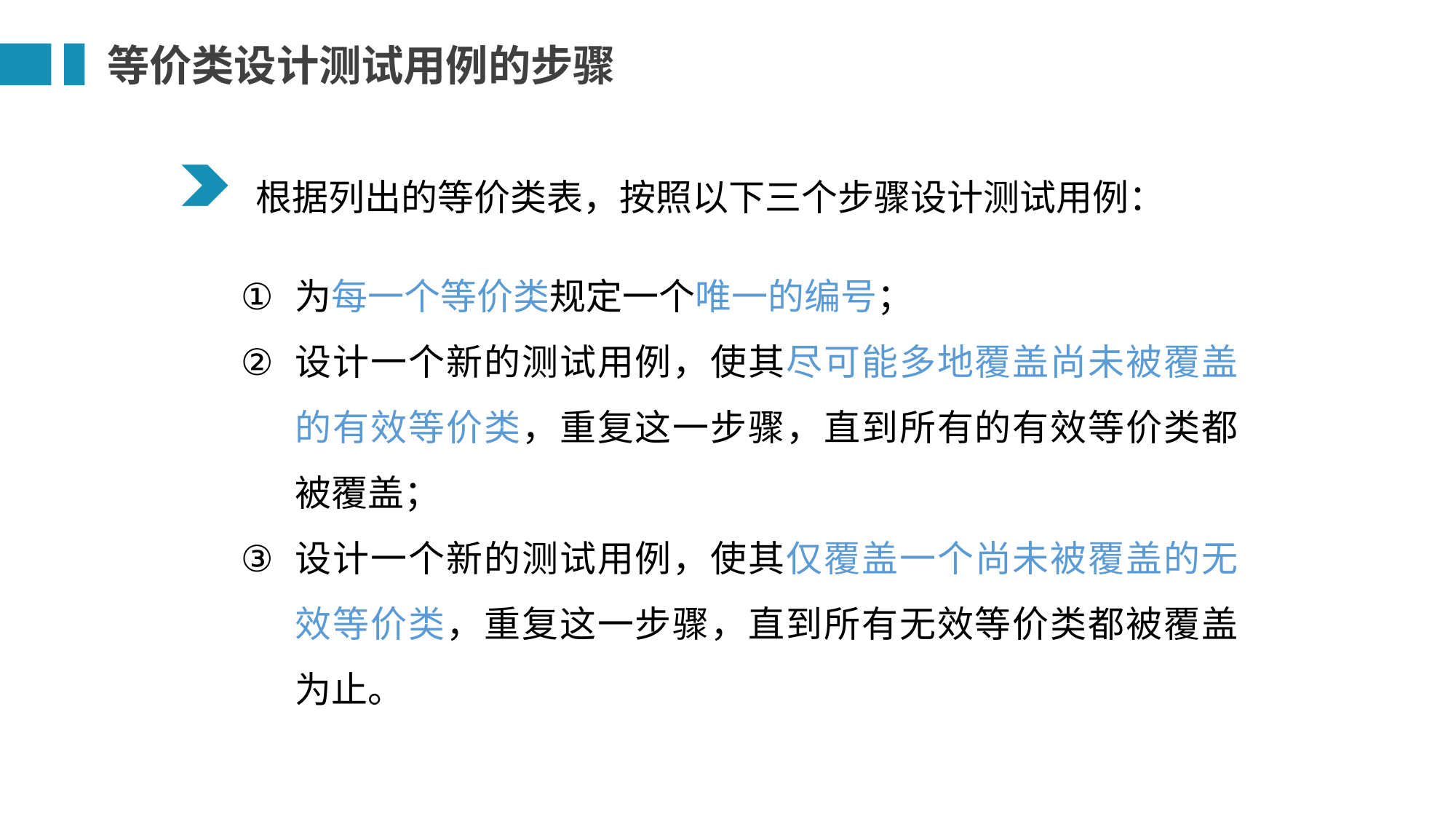

等价类设计测试用例的步骤

根据列出的等价类表，按照以下三个步骤设计测试用例：

为每一个等价类规定一个唯一的编号；
设计一个新的测试用例，使其尽可能多地覆盖尚未被覆盖的有效等价类，重复这一步骤，直到所有的有效等价类都被覆盖；
设计一个新的测试用例，使其仅覆盖一个尚未被覆盖的无效等价类，重复这一步骤，直到所有无效等价类都被覆盖为止。
28